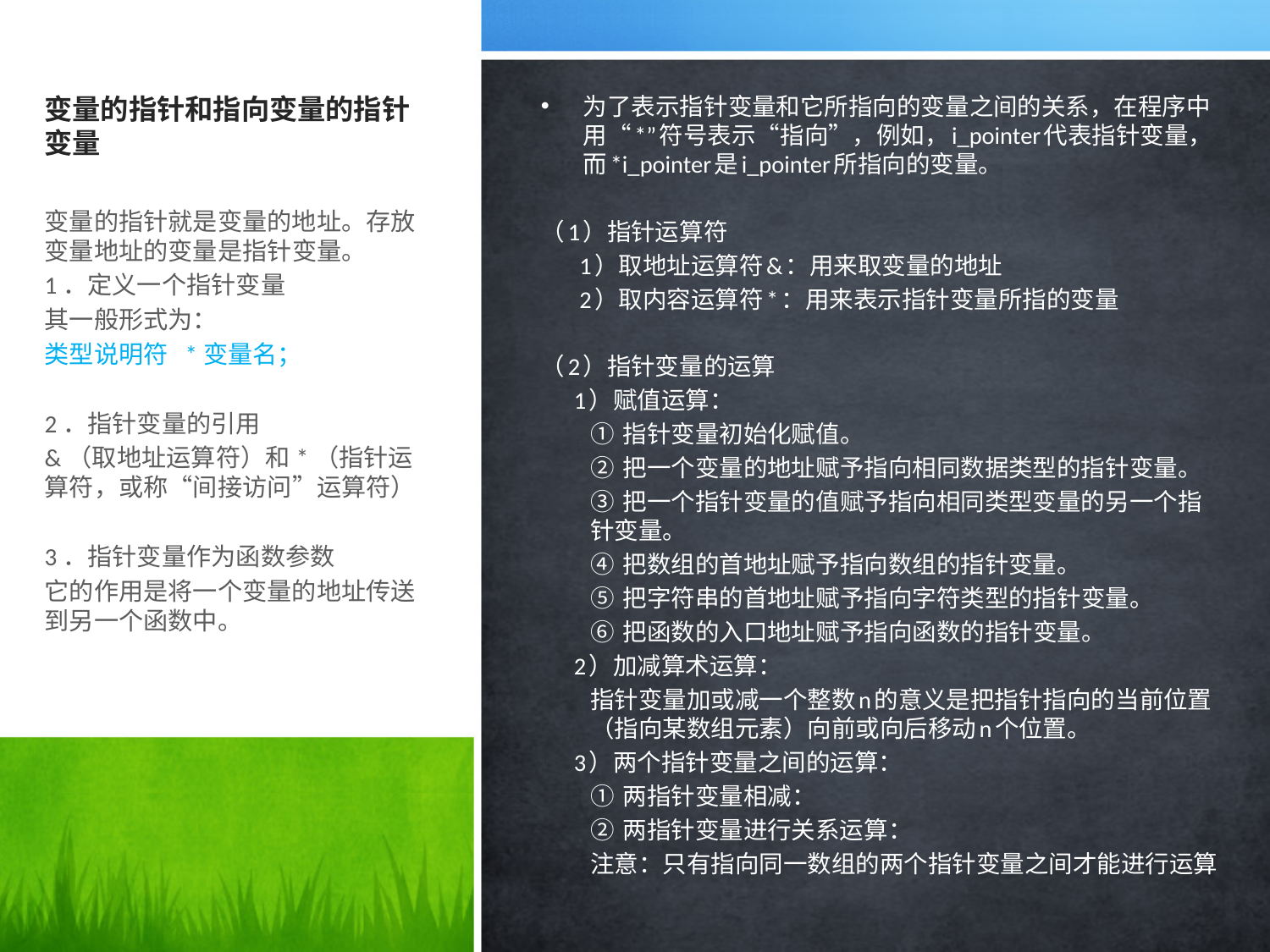

# 变量的指针和指向变量的指针变量
为了表示指针变量和它所指向的变量之间的关系，在程序中用“*”符号表示“指向”，例如，i_pointer代表指针变量，而*i_pointer是i_pointer所指向的变量。

（1）指针运算符
       1）取地址运算符&：用来取变量的地址
       2）取内容运算符*：用来表示指针变量所指的变量

（2）指针变量的运算
      1）赋值运算：
① 指针变量初始化赋值。
② 把一个变量的地址赋予指向相同数据类型的指针变量。
③ 把一个指针变量的值赋予指向相同类型变量的另一个指针变量。
④ 把数组的首地址赋予指向数组的指针变量。
⑤ 把字符串的首地址赋予指向字符类型的指针变量。
⑥ 把函数的入口地址赋予指向函数的指针变量。
      2）加减算术运算：
指针变量加或减一个整数n的意义是把指针指向的当前位置（指向某数组元素）向前或向后移动n个位置。
      3）两个指针变量之间的运算：
① 两指针变量相减：
② 两指针变量进行关系运算：
注意：只有指向同一数组的两个指针变量之间才能进行运算

变量的指针就是变量的地址。存放变量地址的变量是指针变量。
1．定义一个指针变量
其一般形式为：
类型说明符  *变量名；

2．指针变量的引用
&（取地址运算符）和*（指针运算符，或称“间接访问”运算符）

3．指针变量作为函数参数
它的作用是将一个变量的地址传送到另一个函数中。